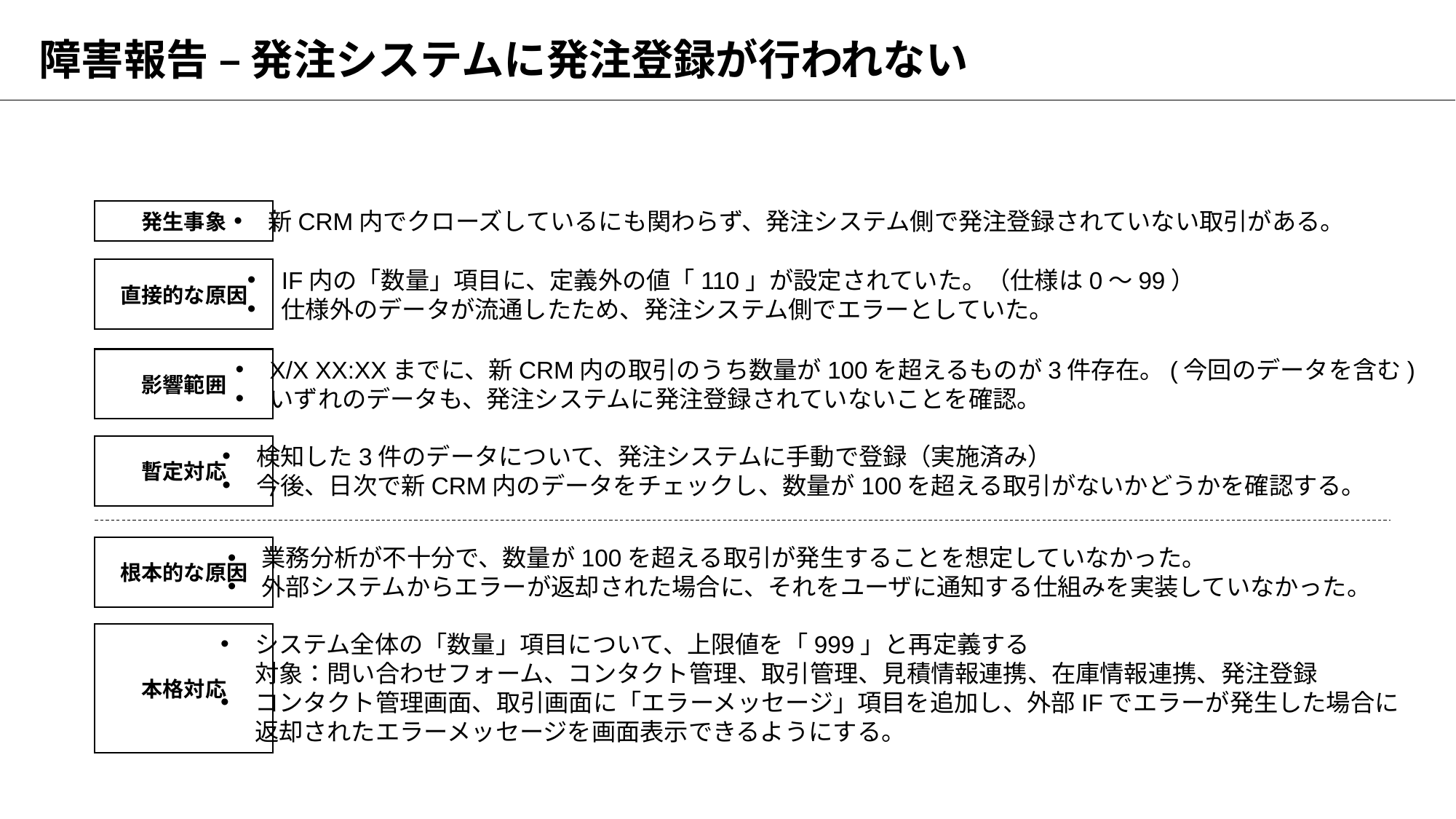

# 障害報告 – 発注システムに発注登録が行われない

発生事象
新CRM内でクローズしているにも関わらず、発注システム側で発注登録されていない取引がある。
直接的な原因
IF内の「数量」項目に、定義外の値「110」が設定されていた。（仕様は0～99）
仕様外のデータが流通したため、発注システム側でエラーとしていた。
影響範囲
X/X XX:XXまでに、新CRM内の取引のうち数量が100を超えるものが3件存在。(今回のデータを含む)
いずれのデータも、発注システムに発注登録されていないことを確認。
暫定対応
検知した3件のデータについて、発注システムに手動で登録（実施済み）
今後、日次で新CRM内のデータをチェックし、数量が100を超える取引がないかどうかを確認する。
根本的な原因
業務分析が不十分で、数量が100を超える取引が発生することを想定していなかった。
外部システムからエラーが返却された場合に、それをユーザに通知する仕組みを実装していなかった。
システム全体の「数量」項目について、上限値を「999」と再定義する
対象：問い合わせフォーム、コンタクト管理、取引管理、見積情報連携、在庫情報連携、発注登録
コンタクト管理画面、取引画面に「エラーメッセージ」項目を追加し、外部IFでエラーが発生した場合に
返却されたエラーメッセージを画面表示できるようにする。
本格対応